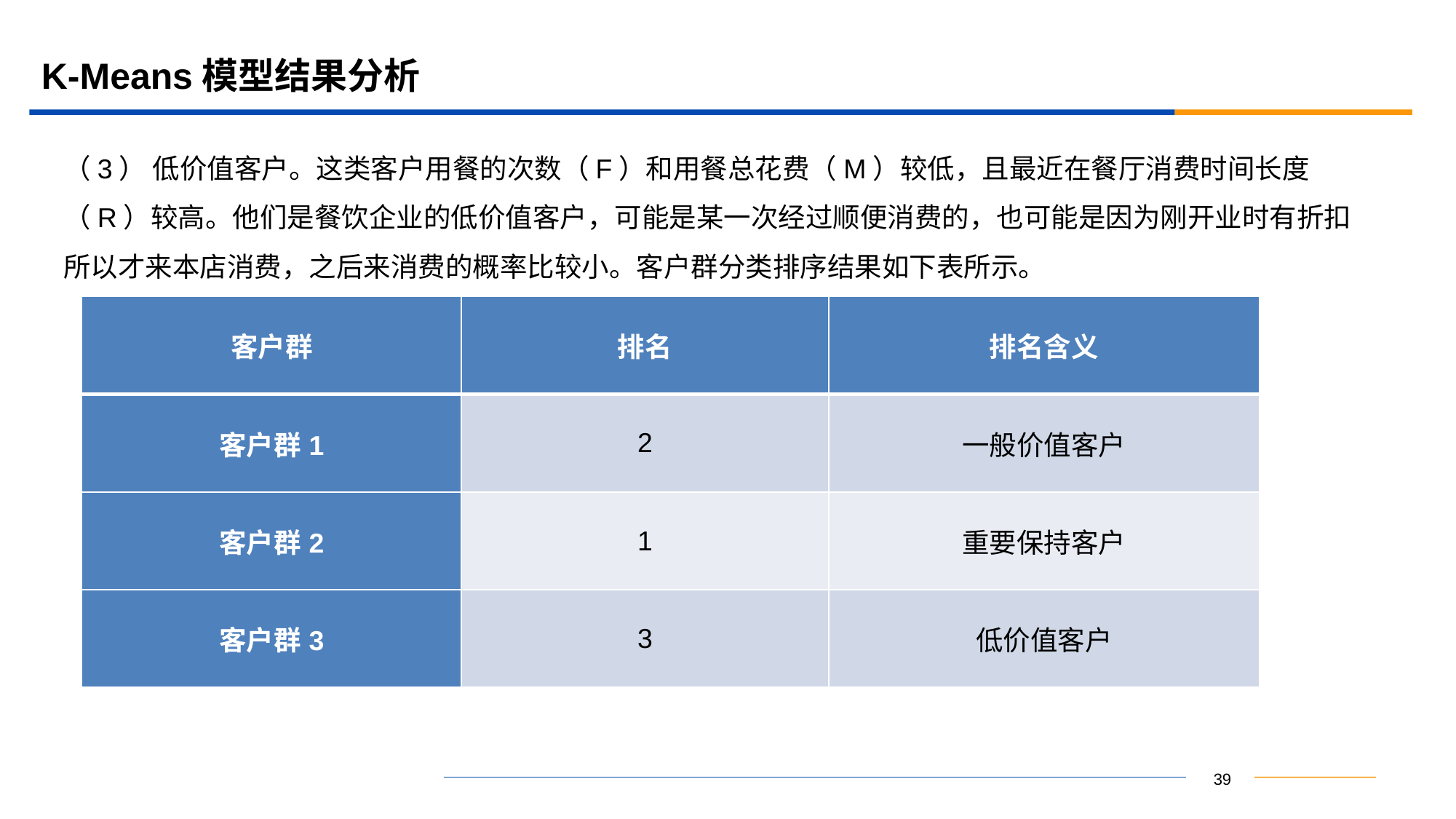

# K-Means模型结果分析
（3） 低价值客户。这类客户用餐的次数（F）和用餐总花费（M）较低，且最近在餐厅消费时间长度（R）较高。他们是餐饮企业的低价值客户，可能是某一次经过顺便消费的，也可能是因为刚开业时有折扣所以才来本店消费，之后来消费的概率比较小。客户群分类排序结果如下表所示。

| 客户群 | 排名 | 排名含义 |
| --- | --- | --- |
| 客户群1 | 2 | 一般价值客户 |
| 客户群2 | 1 | 重要保持客户 |
| 客户群3 | 3 | 低价值客户 |